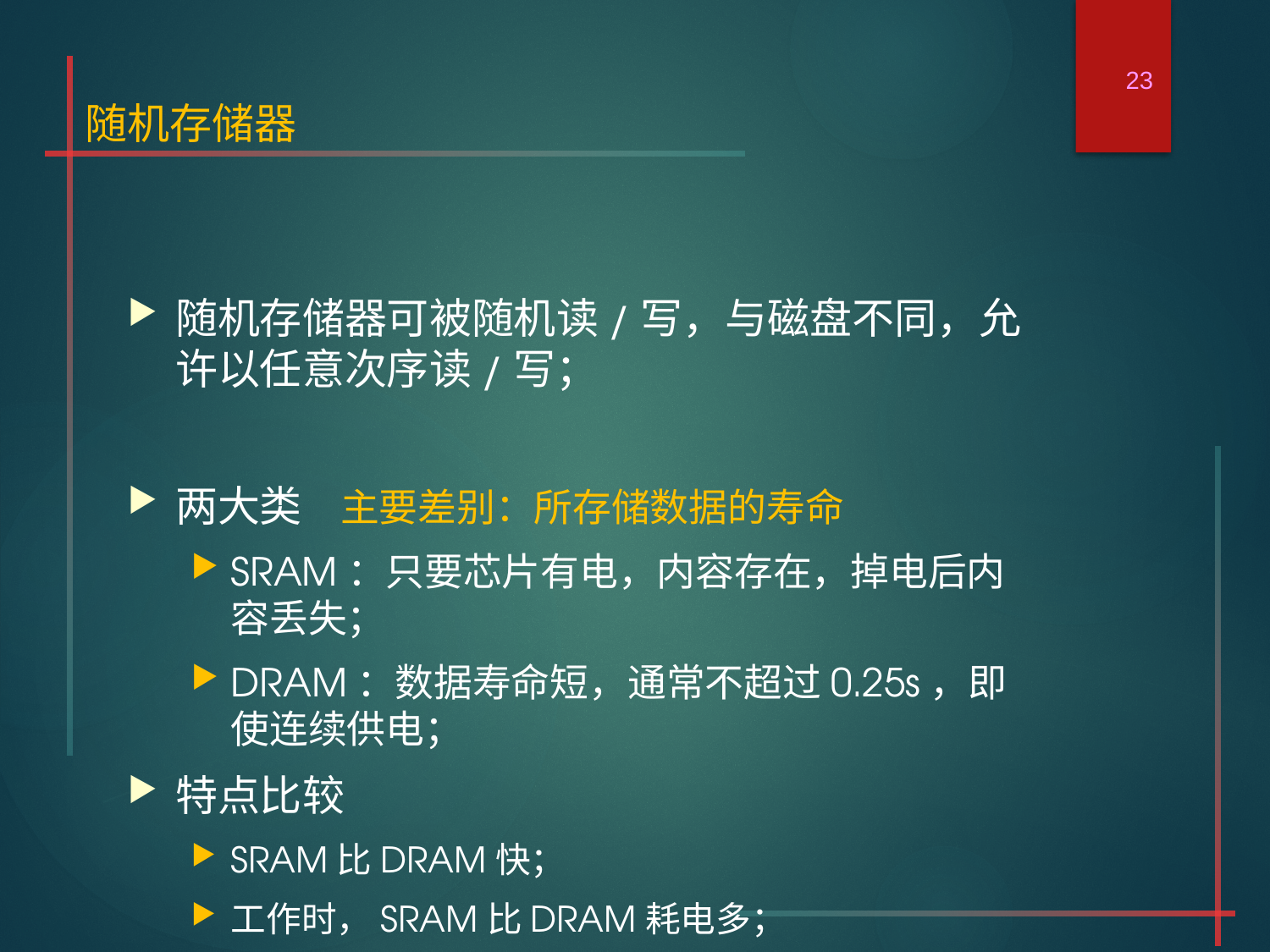

23
# 随机存储器
随机存储器可被随机读/写，与磁盘不同，允许以任意次序读/写；

两大类    主要差别：所存储数据的寿命
SRAM：只要芯片有电，内容存在，掉电后内容丢失；
DRAM：数据寿命短，通常不超过0.25s，即使连续供电；
特点比较
SRAM比DRAM快；
工作时，SRAM比DRAM耗电多；
DRAM的存储密度大于SRAM，在一个芯片上可以置放更多的DRAM；
DRAM需要周期性刷新，需要使用专用的DRAM控制器（嵌入式处理器通常集成了DRAM控制器）。